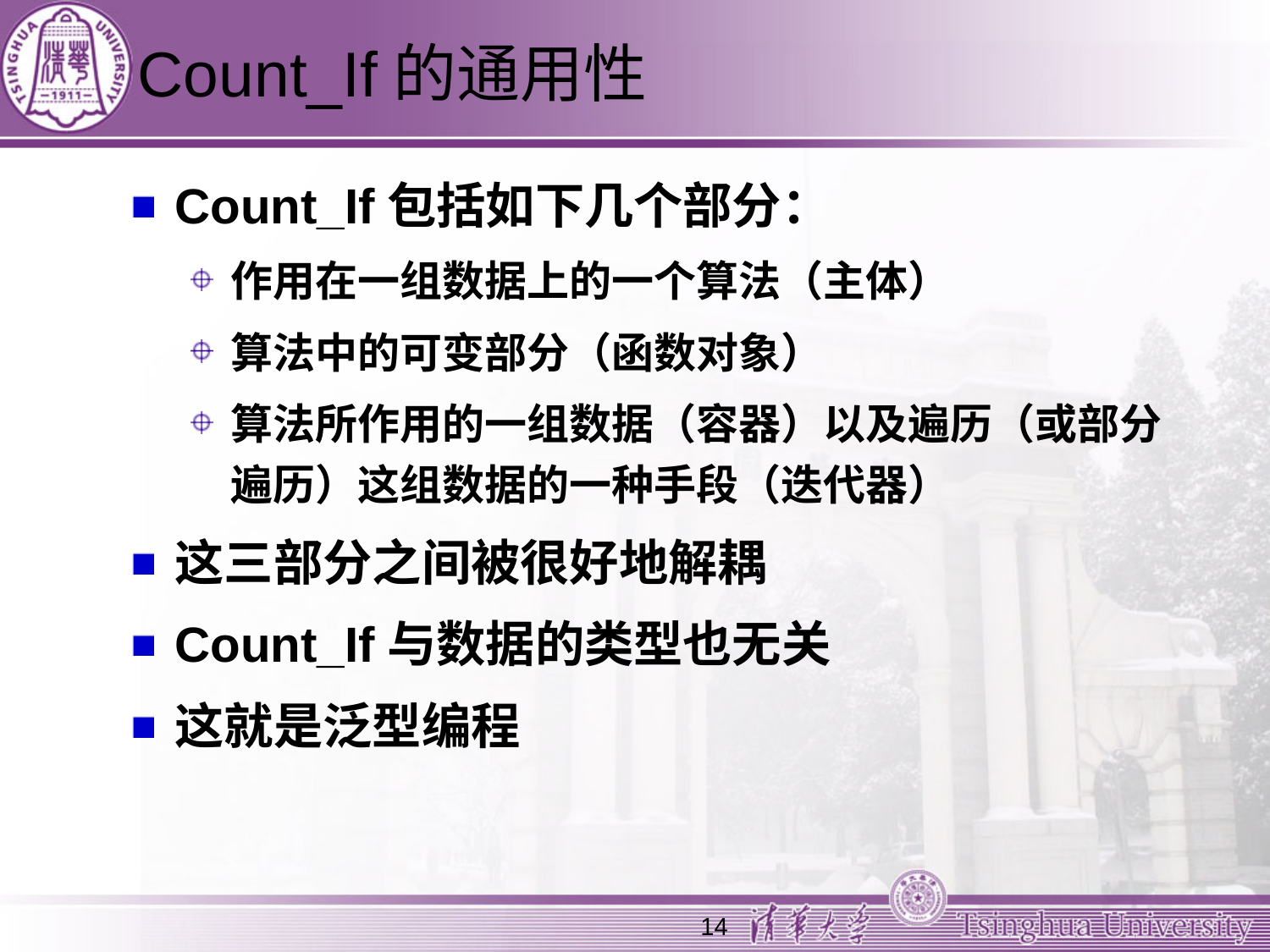

# Count_If的通用性
Count_If包括如下几个部分：
作用在一组数据上的一个算法（主体）
算法中的可变部分（函数对象）
算法所作用的一组数据（容器）以及遍历（或部分遍历）这组数据的一种手段（迭代器）
这三部分之间被很好地解耦
Count_If与数据的类型也无关
这就是泛型编程
14